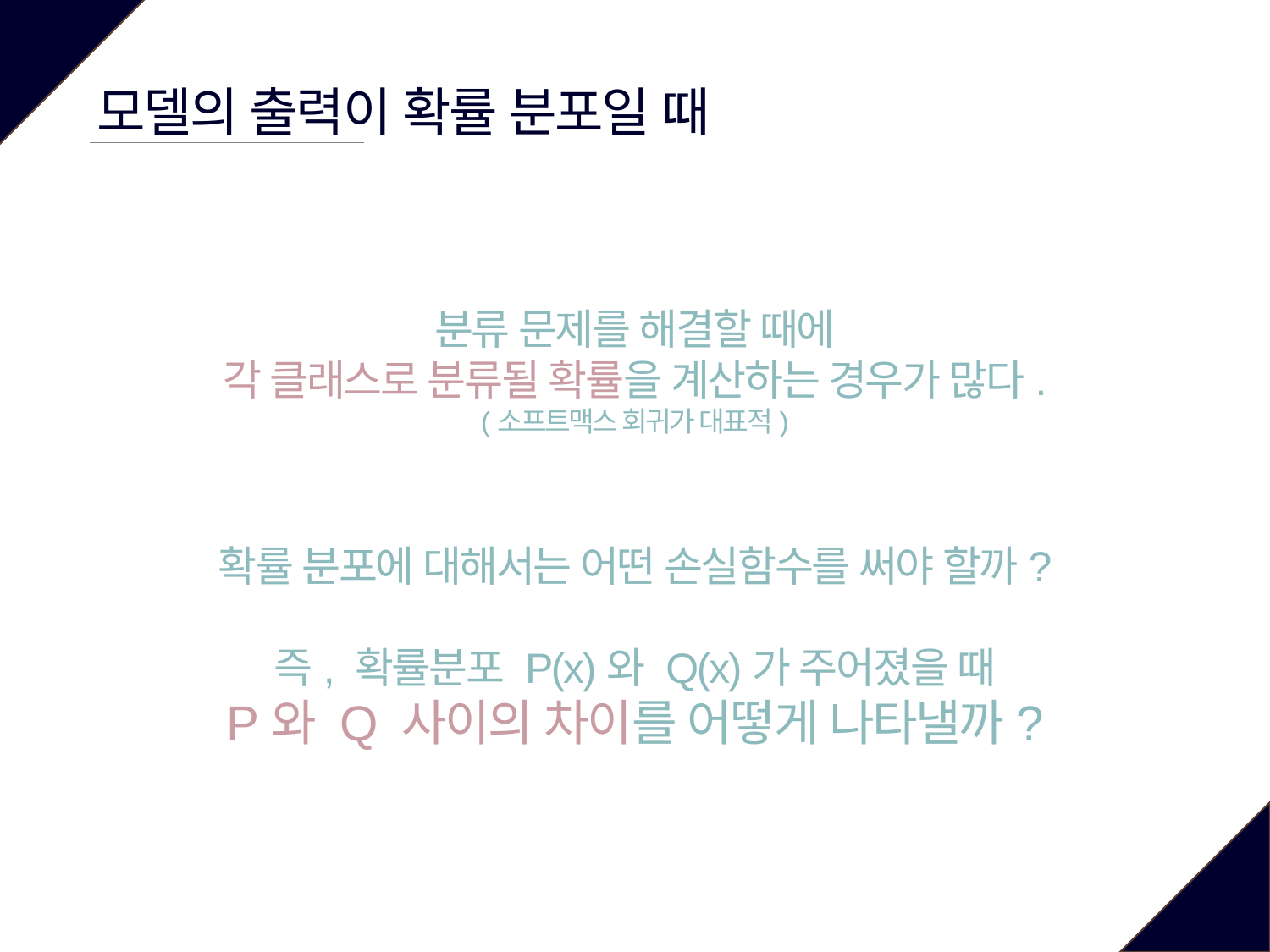

모델의 출력이 확률 분포일 때
분류 문제를 해결할 때에
각 클래스로 분류될 확률을 계산하는 경우가 많다.
(소프트맥스 회귀가 대표적)

확률 분포에 대해서는 어떤 손실함수를 써야 할까?

즉, 확률분포 P(x)와 Q(x)가 주어졌을 때
P와 Q 사이의 차이를 어떻게 나타낼까?